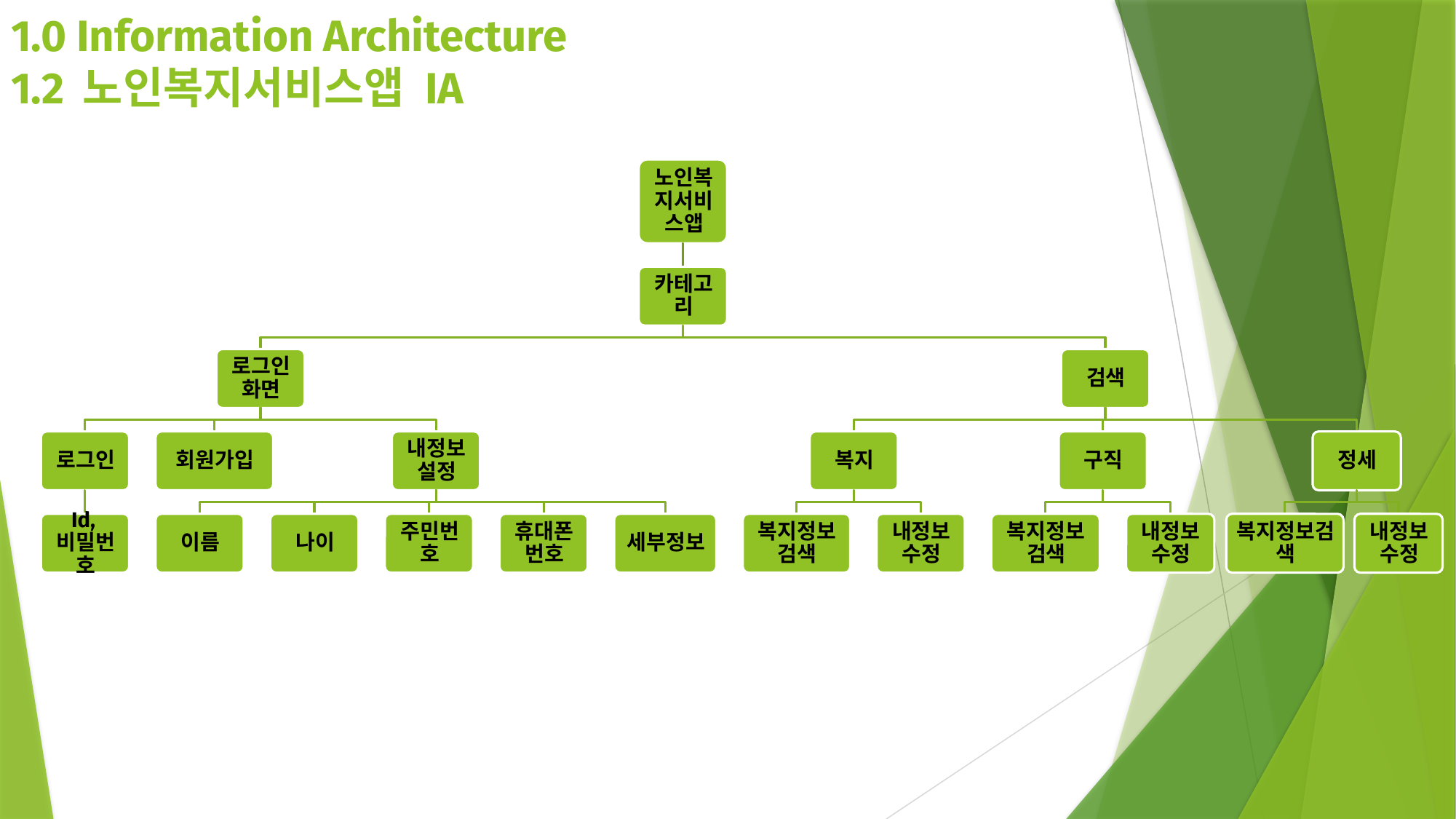

노인복지서비스앱
카테고리
로그인화면
로그인
Id,비밀번호
회원가입
내정보설정
이름
나이
주민번호
휴대폰번호
세부정보
검색
복지
복지정보검색
내정보수정
구직
복지정보검색
내정보수정
정세
복지정보검색
내정보수정
1.0 Information Architecture
1.2 노인복지서비스앱 IA